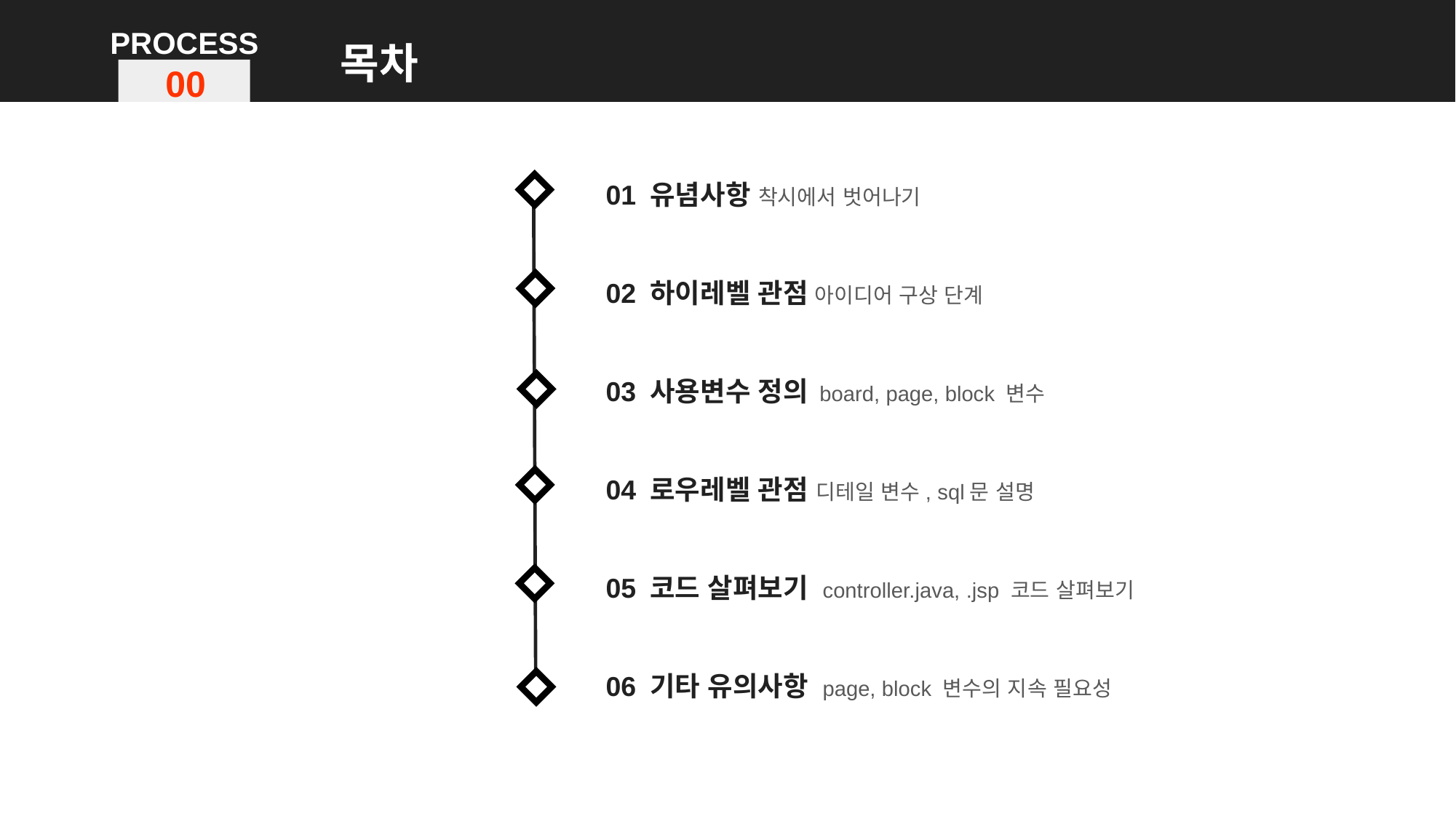

PROCESS
목차
00

01 유념사항 착시에서 벗어나기

02 하이레벨 관점 아이디어 구상 단계

03 사용변수 정의 board, page, block 변수

04 로우레벨 관점 디테일 변수, sql문 설명

05 코드 살펴보기 controller.java, .jsp 코드 살펴보기

06 기타 유의사항 page, block 변수의 지속 필요성

하이레벨 관점 아이디어 구상 단계

기타
컨텐츠에 대한 내용을 적어요
사용변수 정의 board, page, block 변수

사용변수 코드설명 변수값 구하기

화면단 출력 구한 변수들을 jsp에 활용해보자!